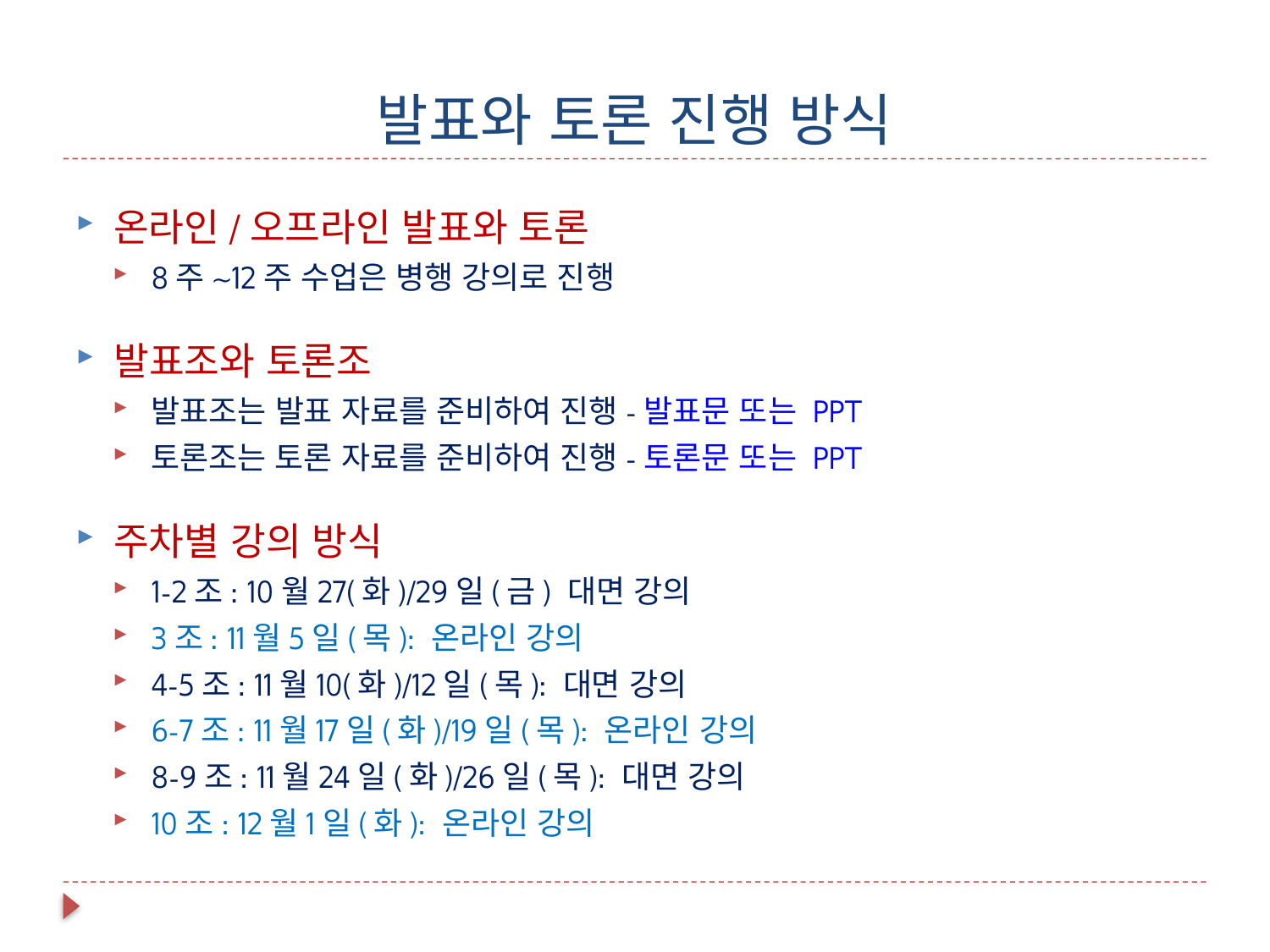

# 발표와 토론 진행 방식

온라인/오프라인 발표와 토론
8주~12주 수업은 병행 강의로 진행

발표조와 토론조
발표조는 발표 자료를 준비하여 진행-발표문 또는 PPT
토론조는 토론 자료를 준비하여 진행-토론문 또는 PPT

주차별 강의 방식
1-2조: 10월27(화)/29일(금) 대면 강의
3조: 11월5일(목): 온라인 강의
4-5조: 11월10(화)/12일(목): 대면 강의
6-7조: 11월17일(화)/19일(목): 온라인 강의
8-9조: 11월24일(화)/26일(목): 대면 강의
10조: 12월1일(화): 온라인 강의